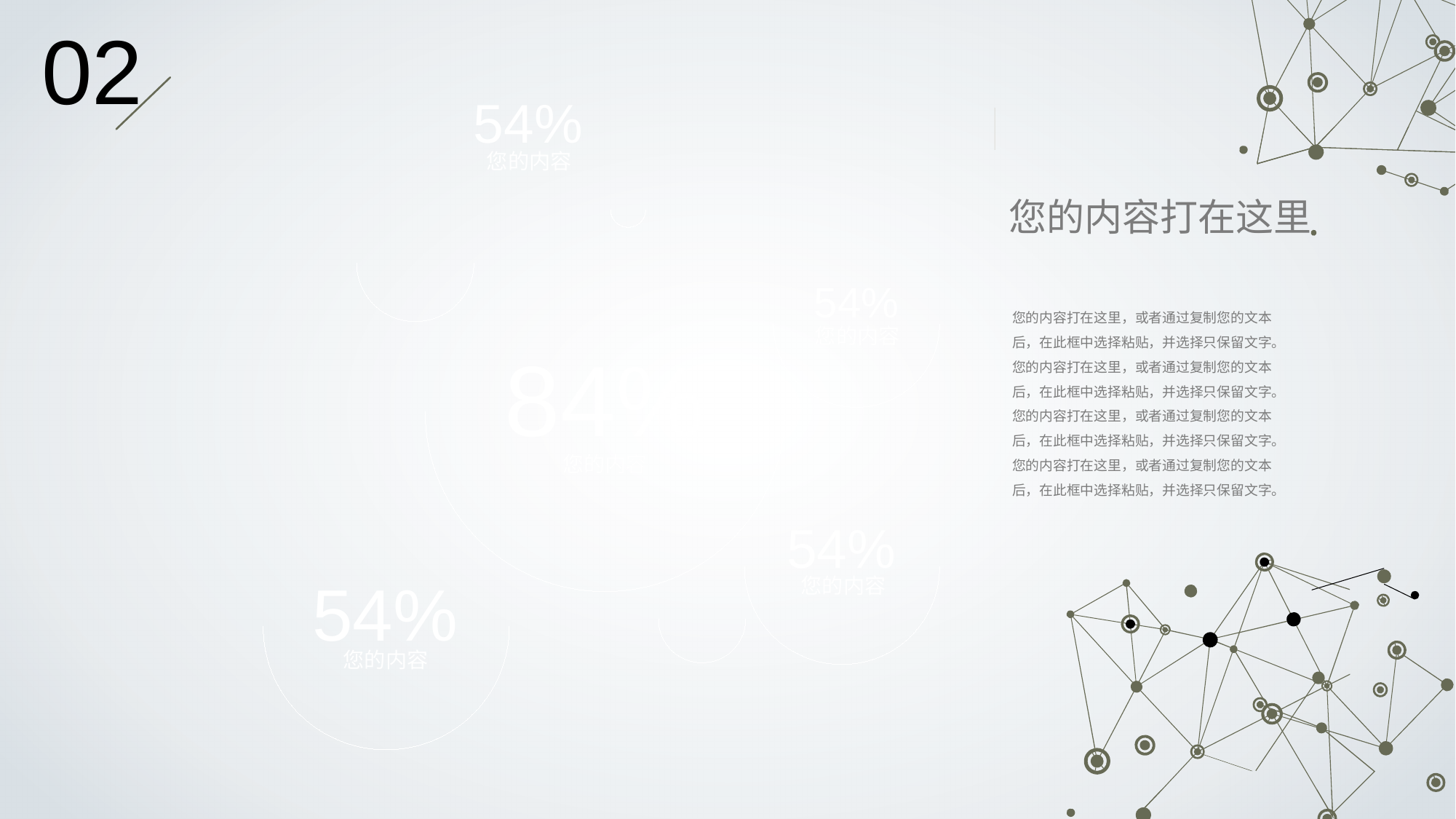

02

54%
您的内容

您的内容打在这里

54%

您的内容打在这里，或者通过复制您的文本后，在此框中选择粘贴，并选择只保留文字。您的内容打在这里，或者通过复制您的文本后，在此框中选择粘贴，并选择只保留文字。您的内容打在这里，或者通过复制您的文本后，在此框中选择粘贴，并选择只保留文字。您的内容打在这里，或者通过复制您的文本后，在此框中选择粘贴，并选择只保留文字。
您的内容
84%

您的内容

54%

您的内容
54%

您的内容